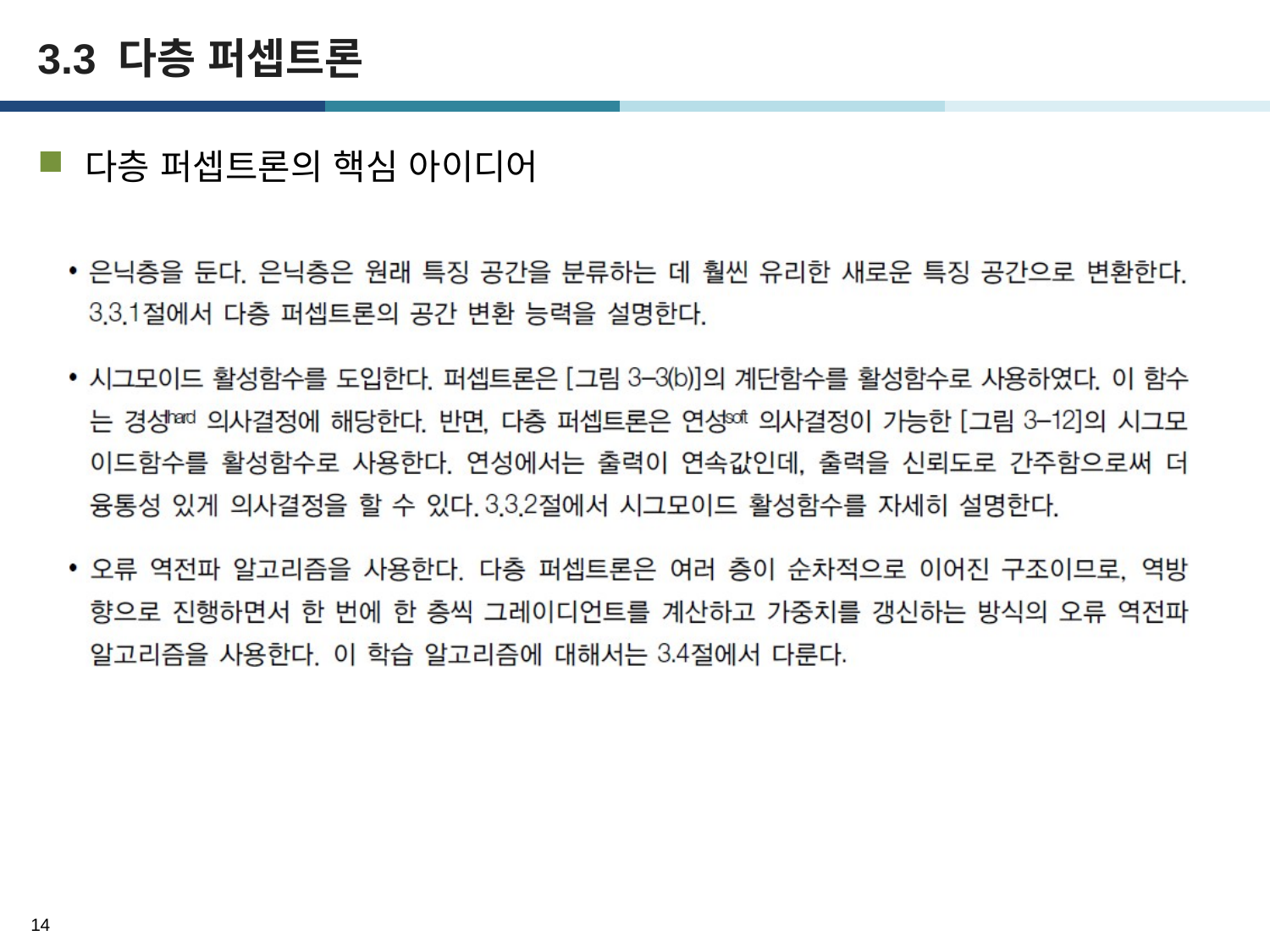

# 3.3 다층 퍼셉트론
다층 퍼셉트론의 핵심 아이디어

14